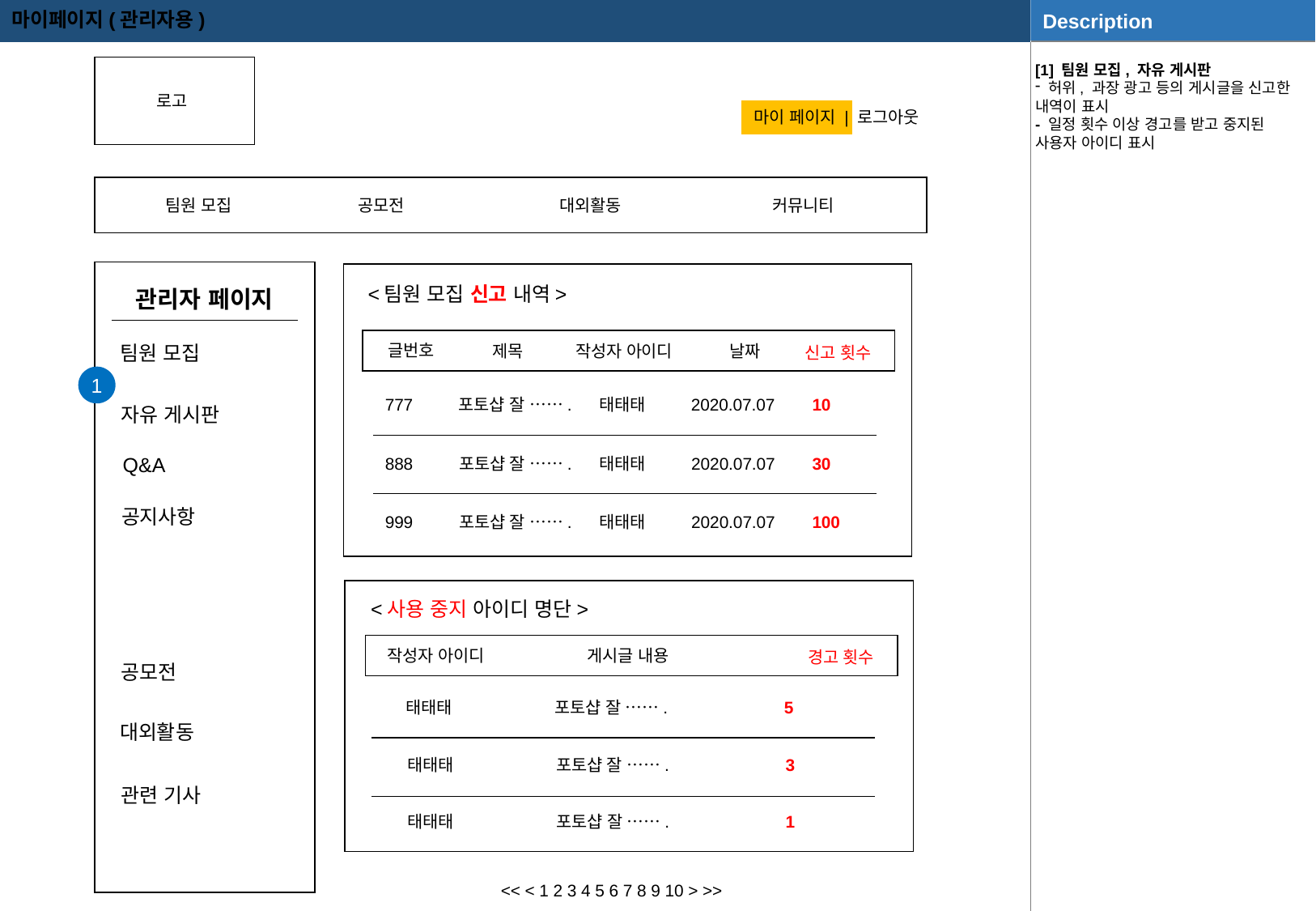

마이페이지(관리자용)

[1] 팀원 모집, 자유 게시판
 허위, 과장 광고 등의 게시글을 신고한 내역이 표시
- 일정 횟수 이상 경고를 받고 중지된 사용자 아이디 표시

로고
마이 페이지 | 로그아웃

대외활동
커뮤니티
공모전
팀원 모집

<팀원 모집 신고 내역>
관리자 페이지

글번호
제목
작성자 아이디
날짜
팀원 모집
신고 횟수
1
777         포토샵 잘 …….     태태태         2020.07.07        10
자유 게시판
Q&A
888         포토샵 잘 …….     태태태         2020.07.07        30
공지사항
999         포토샵 잘 …….     태태태         2020.07.07        100

<사용 중지 아이디 명단>

작성자 아이디
게시글 내용
경고 횟수
공모전
    태태태                      포토샵 잘 …….                         5
대외활동
    태태태                      포토샵 잘 …….                         3
관련 기사
    태태태                      포토샵 잘 …….                         1
<< < 1 2 3 4 5 6 7 8 9 10 > >>